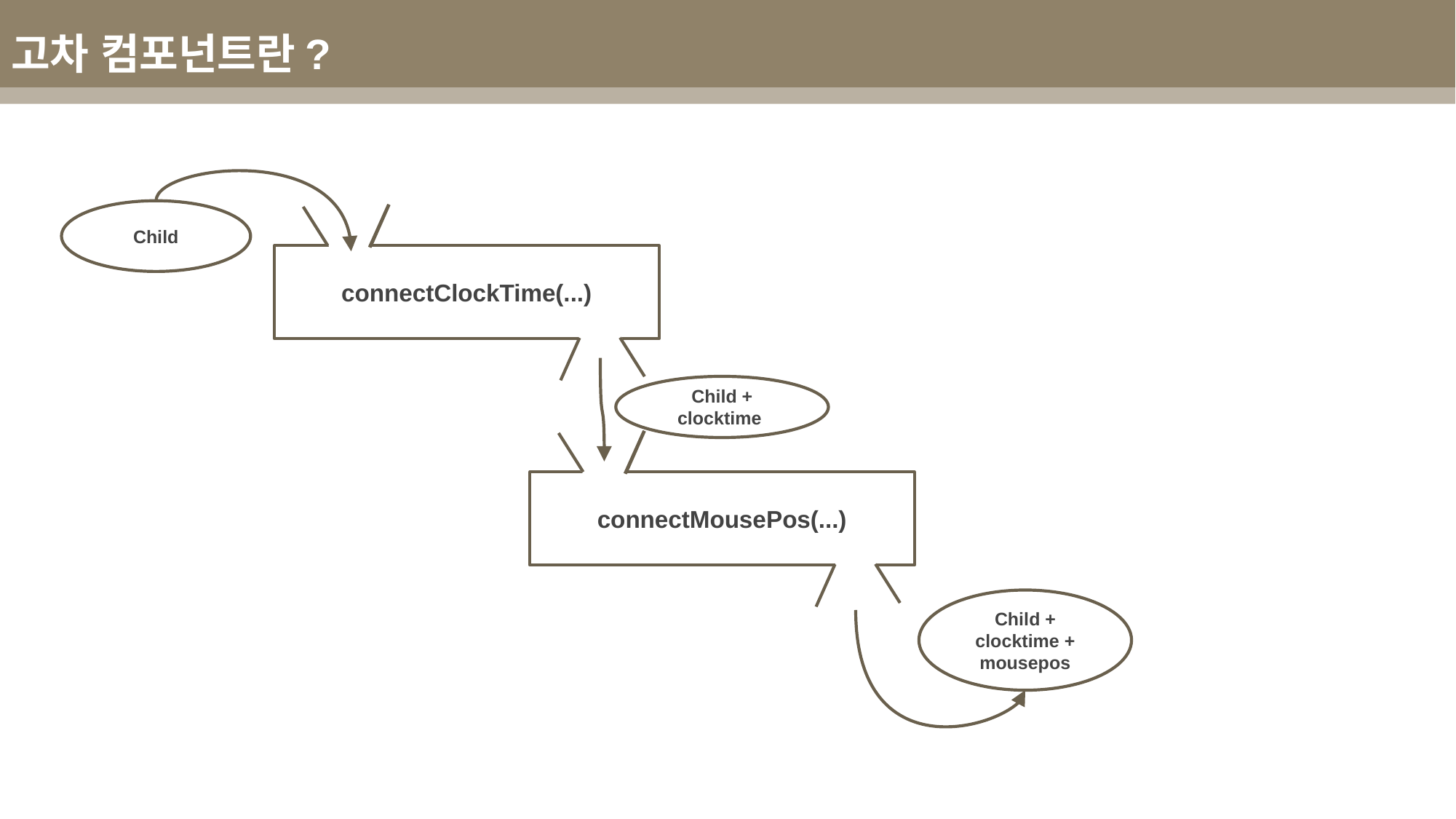

고차 컴포넌트란?

connectClockTime(...)

Child

Child +
clocktime

connectMousePos(...)

Child +
clocktime +
mousepos